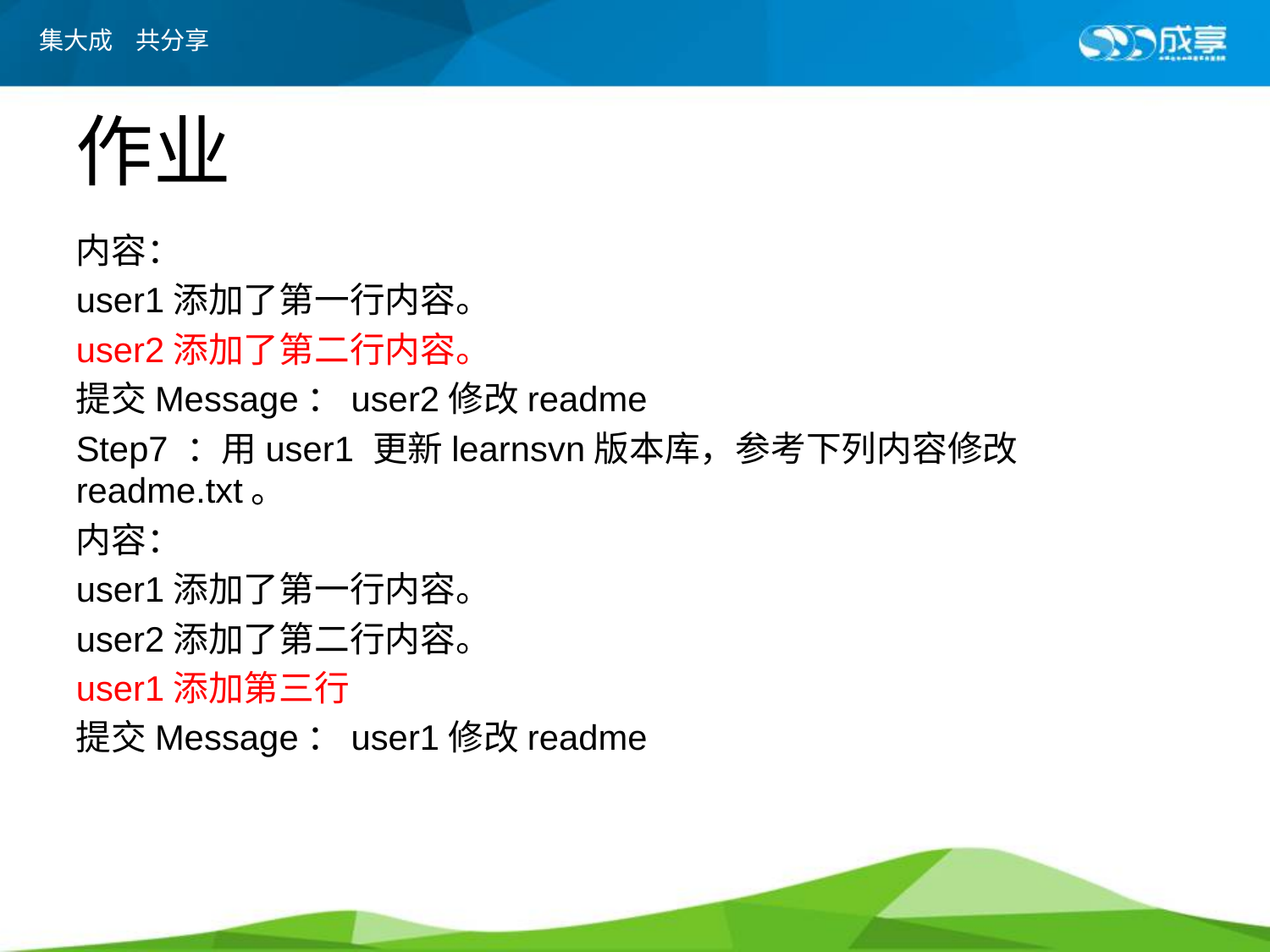

作业
内容：
user1添加了第一行内容。
user2添加了第二行内容。
提交Message：user2修改readme
Step7 ：用user1 更新learnsvn版本库，参考下列内容修改readme.txt。
内容：
user1添加了第一行内容。
user2添加了第二行内容。
user1添加第三行
提交Message：user1修改readme